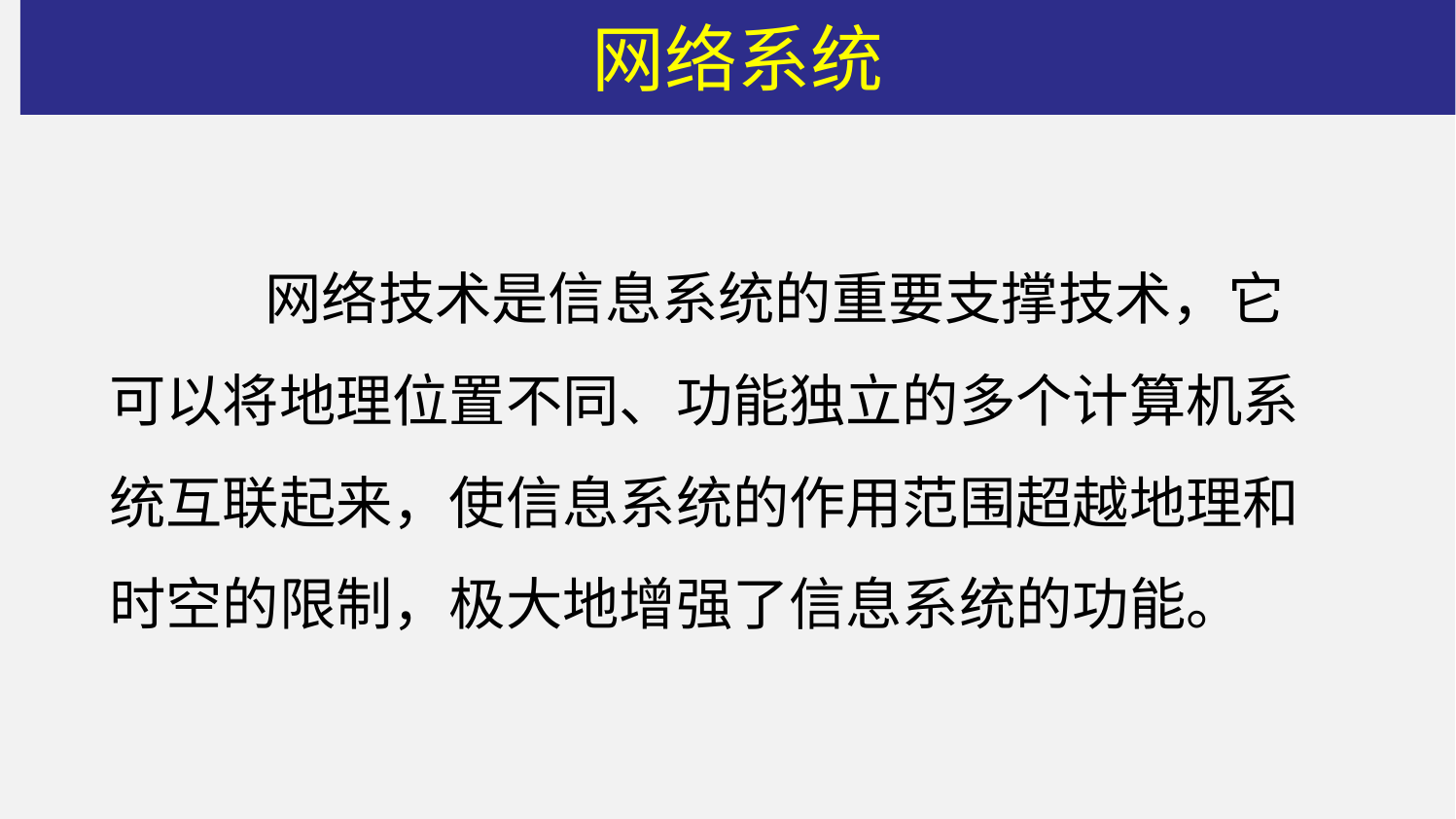

# 网络系统
         网络技术是信息系统的重要支撑技术，它可以将地理位置不同、功能独立的多个计算机系统互联起来，使信息系统的作用范围超越地理和时空的限制，极大地增强了信息系统的功能。